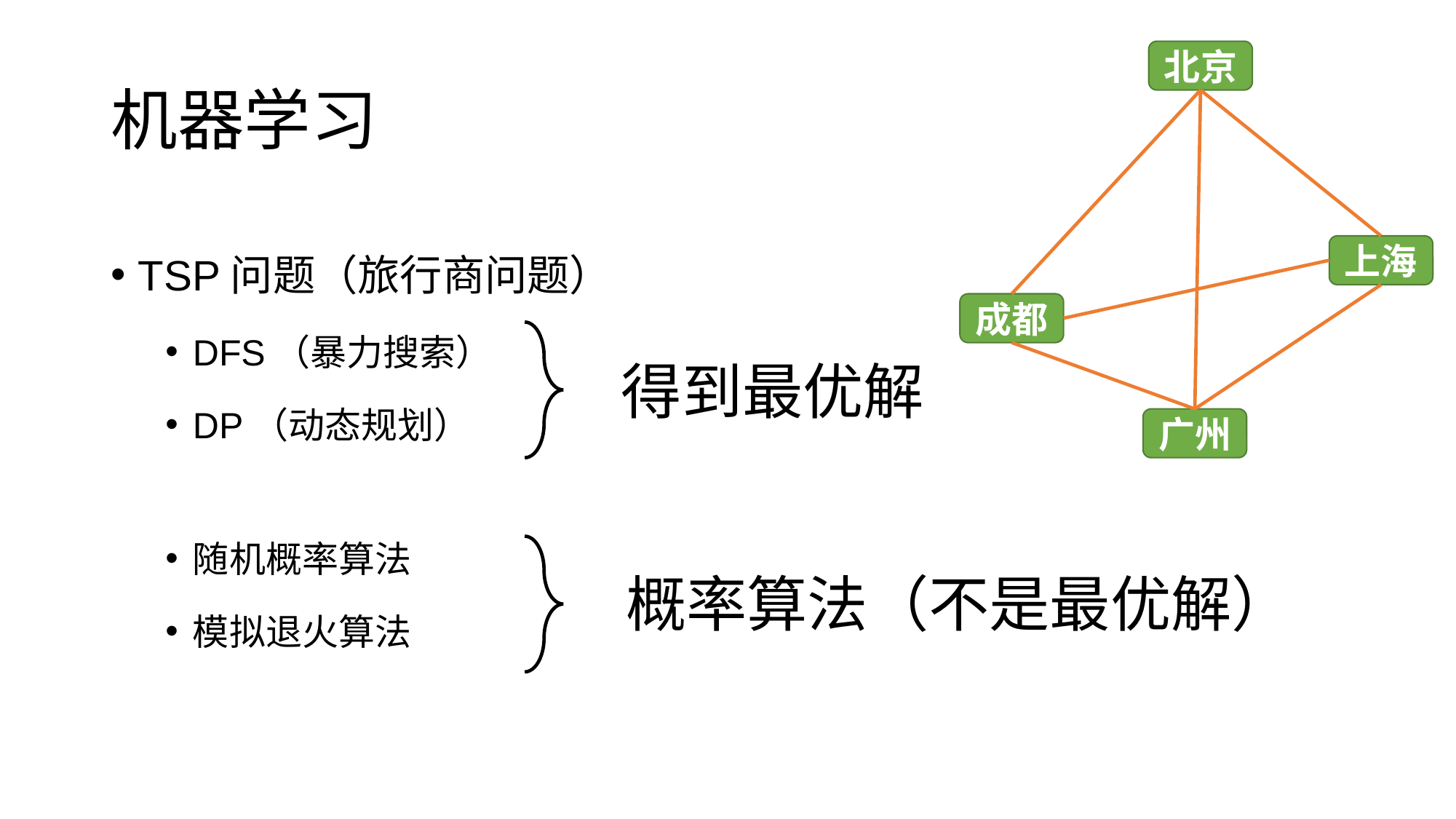

北京
上海
成都
广州
# 机器学习
TSP问题（旅行商问题）
DFS（暴力搜索）
DP（动态规划）

随机概率算法
模拟退火算法

得到最优解

概率算法（不是最优解）